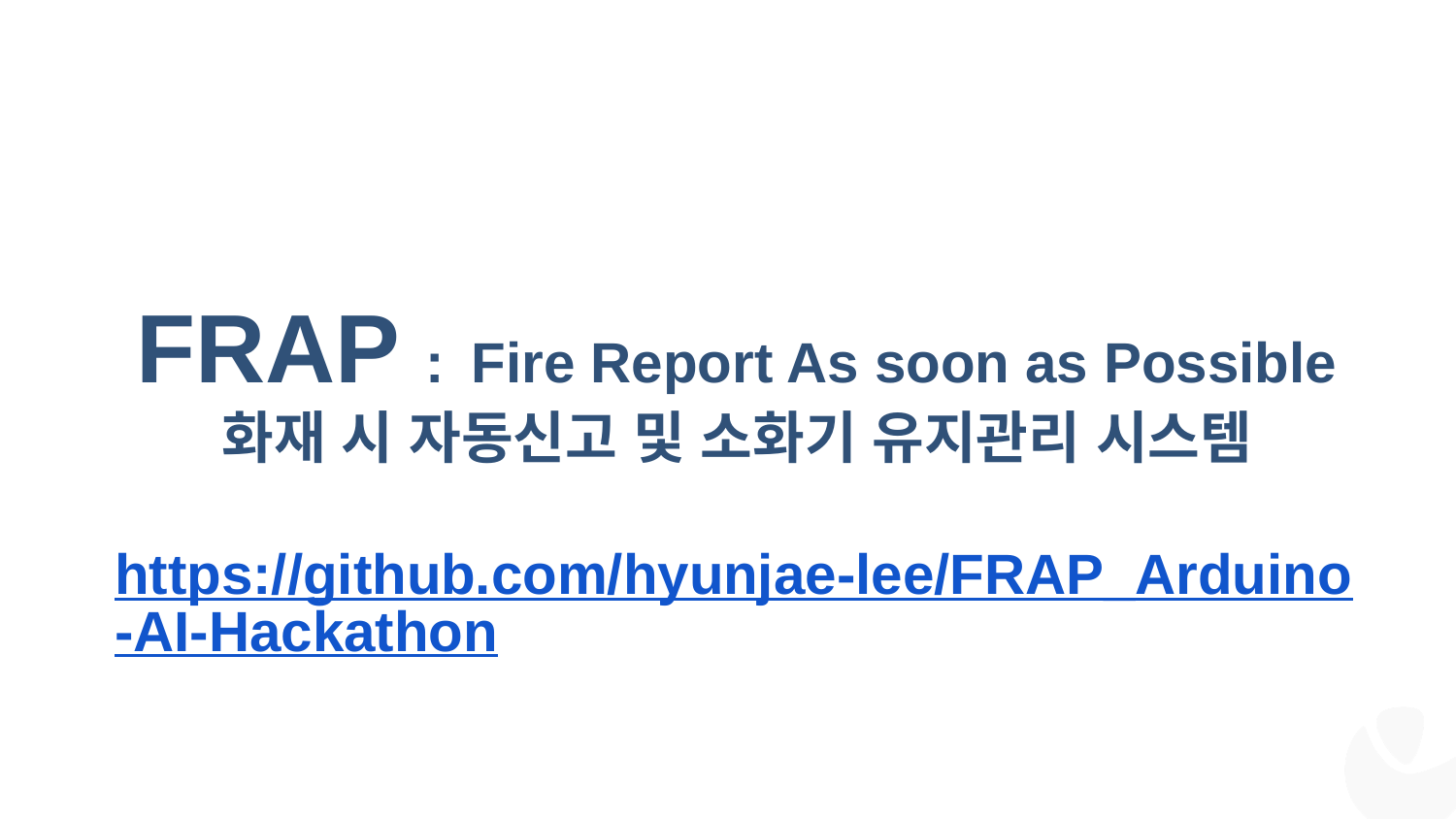

# FRAP : Fire Report As soon as Possible 화재 시 자동신고 및 소화기 유지관리 시스템 https://github.com/hyunjae-lee/FRAP_Arduino-AI-Hackathon